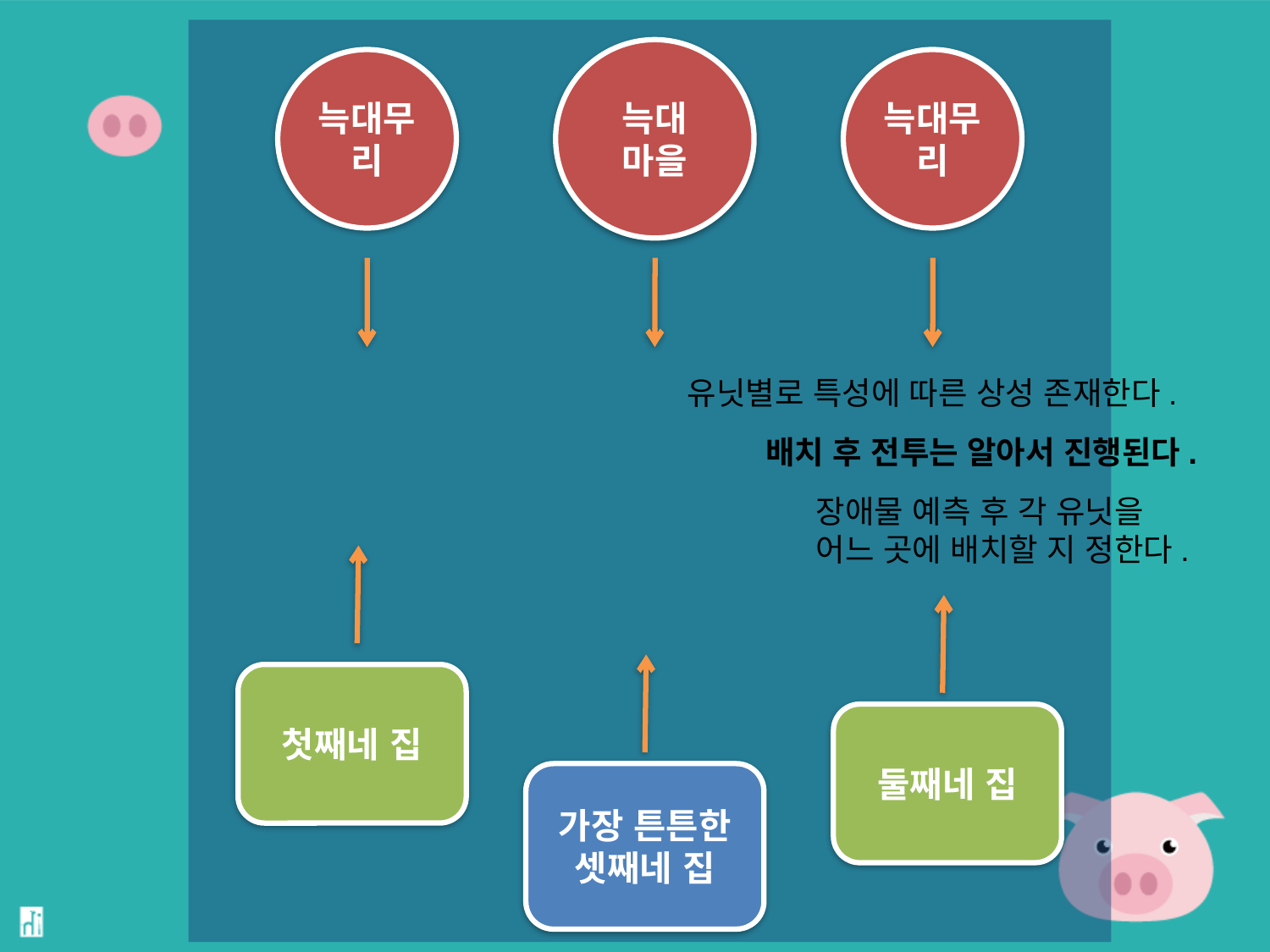

늑대
마을
늑대무리
늑대무리
유닛별로 특성에 따른 상성 존재한다.
배치 후 전투는 알아서 진행된다.
장애물 예측 후 각 유닛을
어느 곳에 배치할 지 정한다.
첫째네 집
둘째네 집
가장 튼튼한
셋째네 집